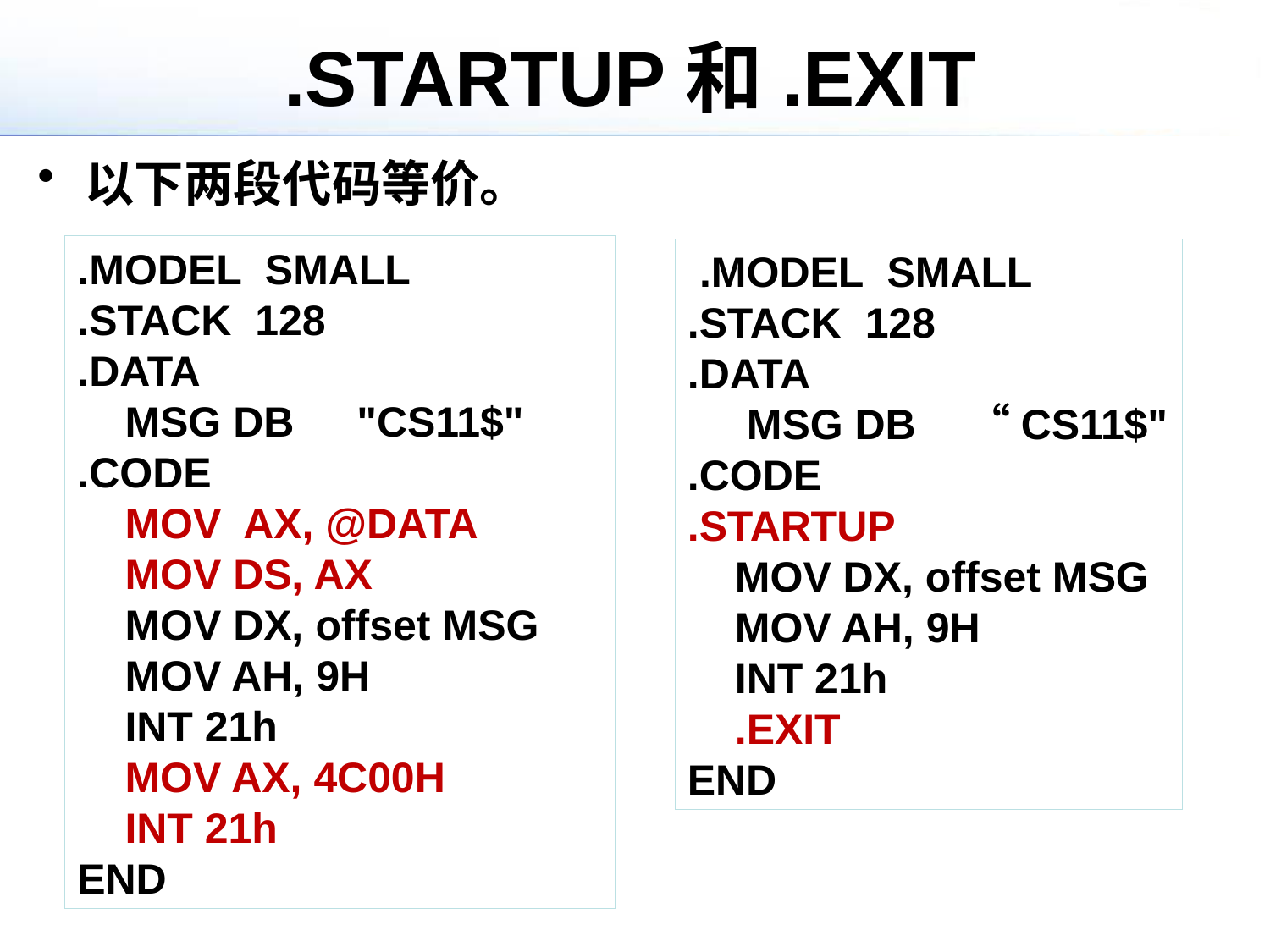

# .STARTUP和.EXIT
以下两段代码等价。
.MODEL  SMALL
.STACK  128
.DATA
    MSG DB　"CS11$"
.CODE
    MOV  AX, @DATA
    MOV DS, AX
    MOV DX, offset MSG
    MOV AH, 9H
    INT 21h
    MOV AX, 4C00H
    INT 21h
END
 .MODEL  SMALL
.STACK  128
.DATA
     MSG DB　“CS11$"
.CODE
.STARTUP
    MOV DX, offset MSG
    MOV AH, 9H
    INT 21h
    .EXIT
END